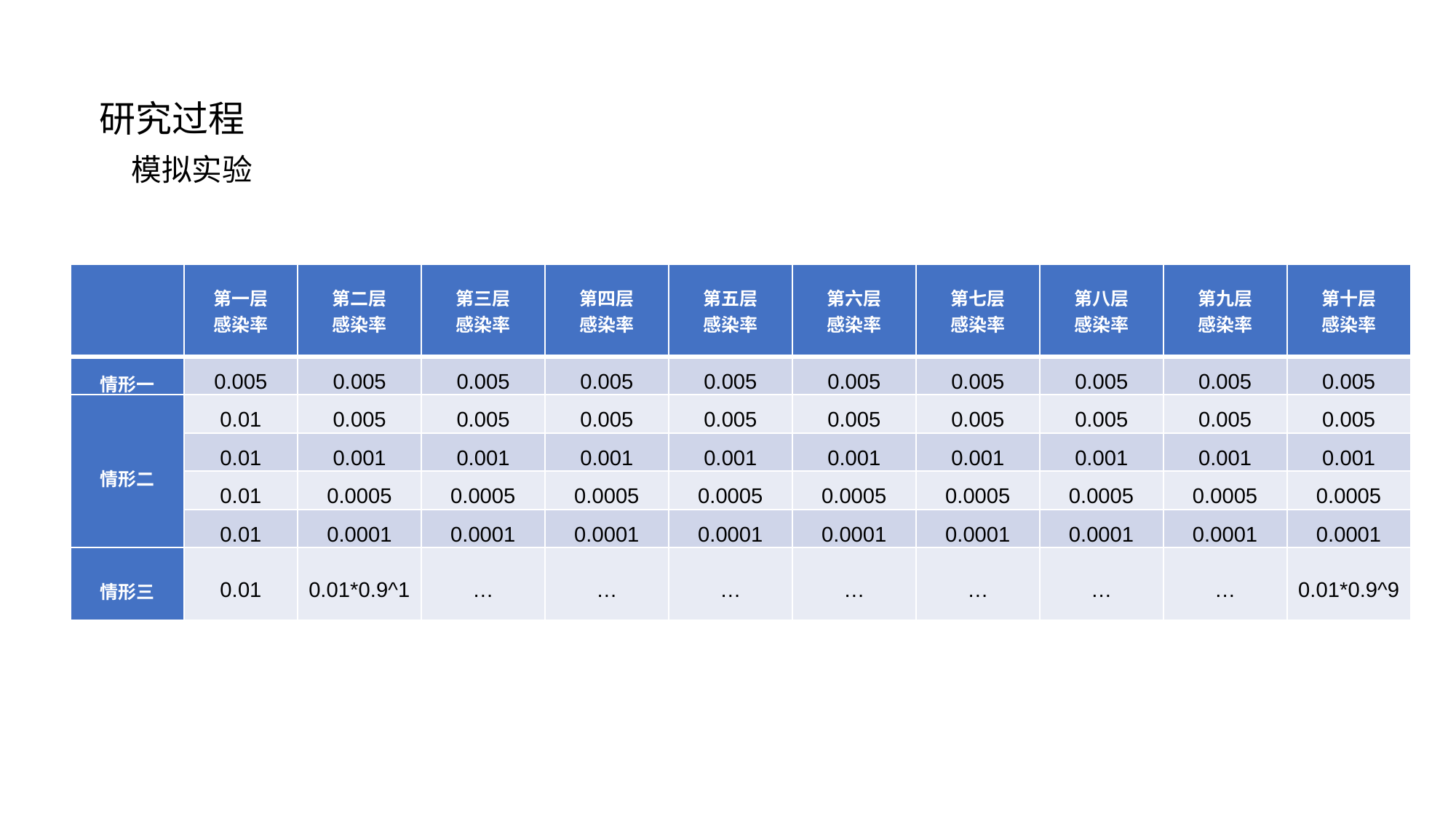

研究过程
模拟实验
|  | 第一层 感染率 | 第二层 感染率 | 第三层 感染率 | 第四层 感染率 | 第五层 感染率 | 第六层 感染率 | 第七层 感染率 | 第八层 感染率 | 第九层 感染率 | 第十层 感染率 |
| --- | --- | --- | --- | --- | --- | --- | --- | --- | --- | --- |
| 情形一 | 0.005 | 0.005 | 0.005 | 0.005 | 0.005 | 0.005 | 0.005 | 0.005 | 0.005 | 0.005 |
| 情形二 | 0.01 | 0.005 | 0.005 | 0.005 | 0.005 | 0.005 | 0.005 | 0.005 | 0.005 | 0.005 |
|  | 0.01 | 0.001 | 0.001 | 0.001 | 0.001 | 0.001 | 0.001 | 0.001 | 0.001 | 0.001 |
|  | 0.01 | 0.0005 | 0.0005 | 0.0005 | 0.0005 | 0.0005 | 0.0005 | 0.0005 | 0.0005 | 0.0005 |
|  | 0.01 | 0.0001 | 0.0001 | 0.0001 | 0.0001 | 0.0001 | 0.0001 | 0.0001 | 0.0001 | 0.0001 |
| 情形三 | 0.01 | 0.01\*0.9^1 | … | … | … | … | … | … | … | 0.01\*0.9^9 |